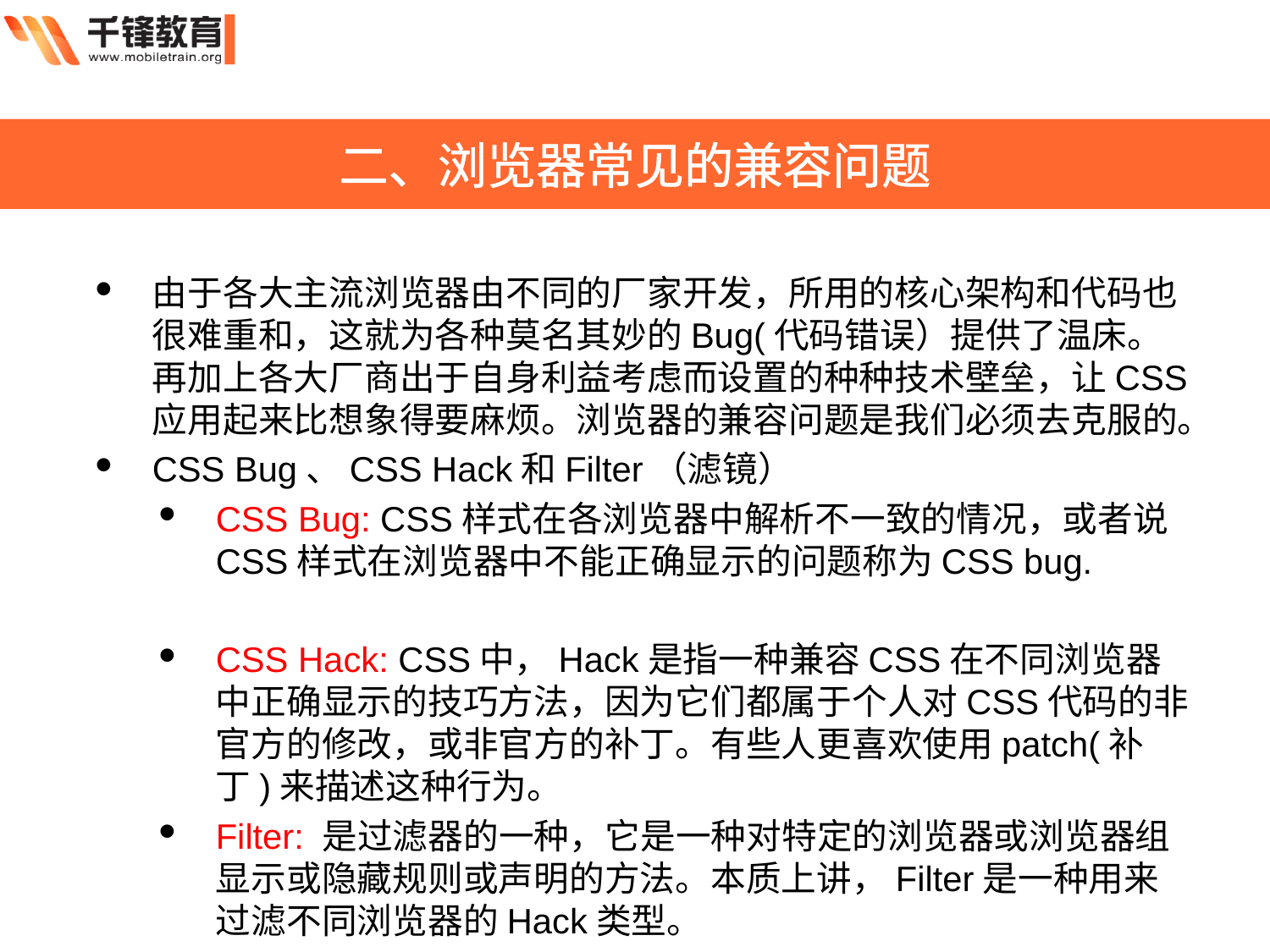

二、浏览器常见的兼容问题
由于各大主流浏览器由不同的厂家开发，所用的核心架构和代码也很难重和，这就为各种莫名其妙的Bug(代码错误）提供了温床。再加上各大厂商出于自身利益考虑而设置的种种技术壁垒，让CSS应用起来比想象得要麻烦。浏览器的兼容问题是我们必须去克服的。
CSS Bug、CSS Hack和Filter（滤镜）
CSS Bug: CSS样式在各浏览器中解析不一致的情况，或者说CSS样式在浏览器中不能正确显示的问题称为CSS bug.

CSS Hack: CSS中，Hack是指一种兼容CSS在不同浏览器中正确显示的技巧方法，因为它们都属于个人对CSS代码的非官方的修改，或非官方的补丁。有些人更喜欢使用patch(补丁)来描述这种行为。
Filter: 是过滤器的一种，它是一种对特定的浏览器或浏览器组显示或隐藏规则或声明的方法。本质上讲，Filter是一种用来过滤不同浏览器的Hack类型。